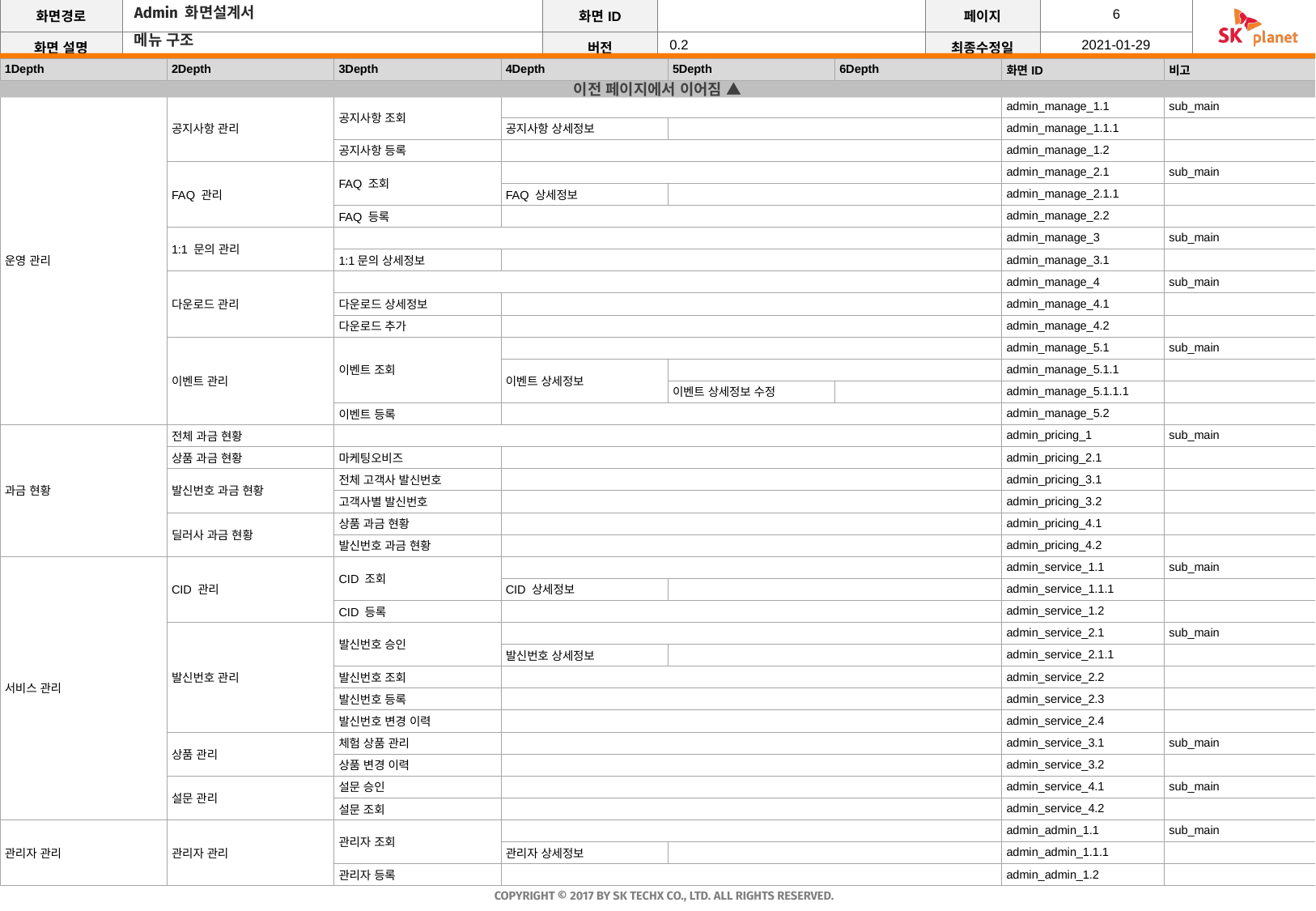

Admin 화면설계서
메뉴 구조
| 1Depth | 2Depth | 3Depth | 4Depth | 5Depth | 6Depth | 화면ID | 비고 |
| --- | --- | --- | --- | --- | --- | --- | --- |
|  |  |  |  |  |  |  |  |
| 운영 관리 | 공지사항 관리 | 공지사항 조회 |  |  |  | admin\_manage\_1.1 | sub\_main |
|  |  |  | 공지사항 상세정보 |  |  | admin\_manage\_1.1.1 |  |
|  |  | 공지사항 등록 |  |  |  | admin\_manage\_1.2 |  |
|  | FAQ 관리 | FAQ 조회 |  |  |  | admin\_manage\_2.1 | sub\_main |
|  |  |  | FAQ 상세정보 |  |  | admin\_manage\_2.1.1 |  |
|  |  | FAQ 등록 |  |  |  | admin\_manage\_2.2 |  |
|  | 1:1 문의 관리 |  |  |  |  | admin\_manage\_3 | sub\_main |
|  |  | 1:1문의 상세정보 |  |  |  | admin\_manage\_3.1 |  |
|  | 다운로드 관리 |  |  |  |  | admin\_manage\_4 | sub\_main |
|  |  | 다운로드 상세정보 |  |  |  | admin\_manage\_4.1 |  |
|  |  | 다운로드 추가 |  |  |  | admin\_manage\_4.2 |  |
|  | 이벤트 관리 | 이벤트 조회 |  |  |  | admin\_manage\_5.1 | sub\_main |
|  |  |  | 이벤트 상세정보 |  |  | admin\_manage\_5.1.1 |  |
|  |  |  |  | 이벤트 상세정보 수정 |  | admin\_manage\_5.1.1.1 |  |
|  |  | 이벤트 등록 |  |  |  | admin\_manage\_5.2 |  |
| 과금 현황 | 전체 과금 현황 |  |  |  |  | admin\_pricing\_1 | sub\_main |
|  | 상품 과금 현황 | 마케팅오비즈 |  |  |  | admin\_pricing\_2.1 |  |
|  | 발신번호 과금 현황 | 전체 고객사 발신번호 |  |  |  | admin\_pricing\_3.1 |  |
|  |  | 고객사별 발신번호 |  |  |  | admin\_pricing\_3.2 |  |
|  | 딜러사 과금 현황 | 상품 과금 현황 |  |  |  | admin\_pricing\_4.1 |  |
|  |  | 발신번호 과금 현황 |  |  |  | admin\_pricing\_4.2 |  |
| 서비스 관리 | CID 관리 | CID 조회 |  |  |  | admin\_service\_1.1 | sub\_main |
|  |  |  | CID 상세정보 |  |  | admin\_service\_1.1.1 |  |
|  |  | CID 등록 |  |  |  | admin\_service\_1.2 |  |
|  | 발신번호 관리 | 발신번호 승인 |  |  |  | admin\_service\_2.1 | sub\_main |
|  |  |  | 발신번호 상세정보 |  |  | admin\_service\_2.1.1 |  |
|  |  | 발신번호 조회 |  |  |  | admin\_service\_2.2 |  |
|  |  | 발신번호 등록 |  |  |  | admin\_service\_2.3 |  |
|  |  | 발신번호 변경 이력 |  |  |  | admin\_service\_2.4 |  |
|  | 상품 관리 | 체험 상품 관리 |  |  |  | admin\_service\_3.1 | sub\_main |
|  |  | 상품 변경 이력 |  |  |  | admin\_service\_3.2 |  |
|  | 설문 관리 | 설문 승인 |  |  |  | admin\_service\_4.1 | sub\_main |
|  |  | 설문 조회 |  |  |  | admin\_service\_4.2 |  |
| 관리자 관리 | 관리자 관리 | 관리자 조회 |  |  |  | admin\_admin\_1.1 | sub\_main |
|  |  |  | 관리자 상세정보 |  |  | admin\_admin\_1.1.1 |  |
|  |  | 관리자 등록 |  |  |  | admin\_admin\_1.2 |  |
이전 페이지에서 이어짐 ▲